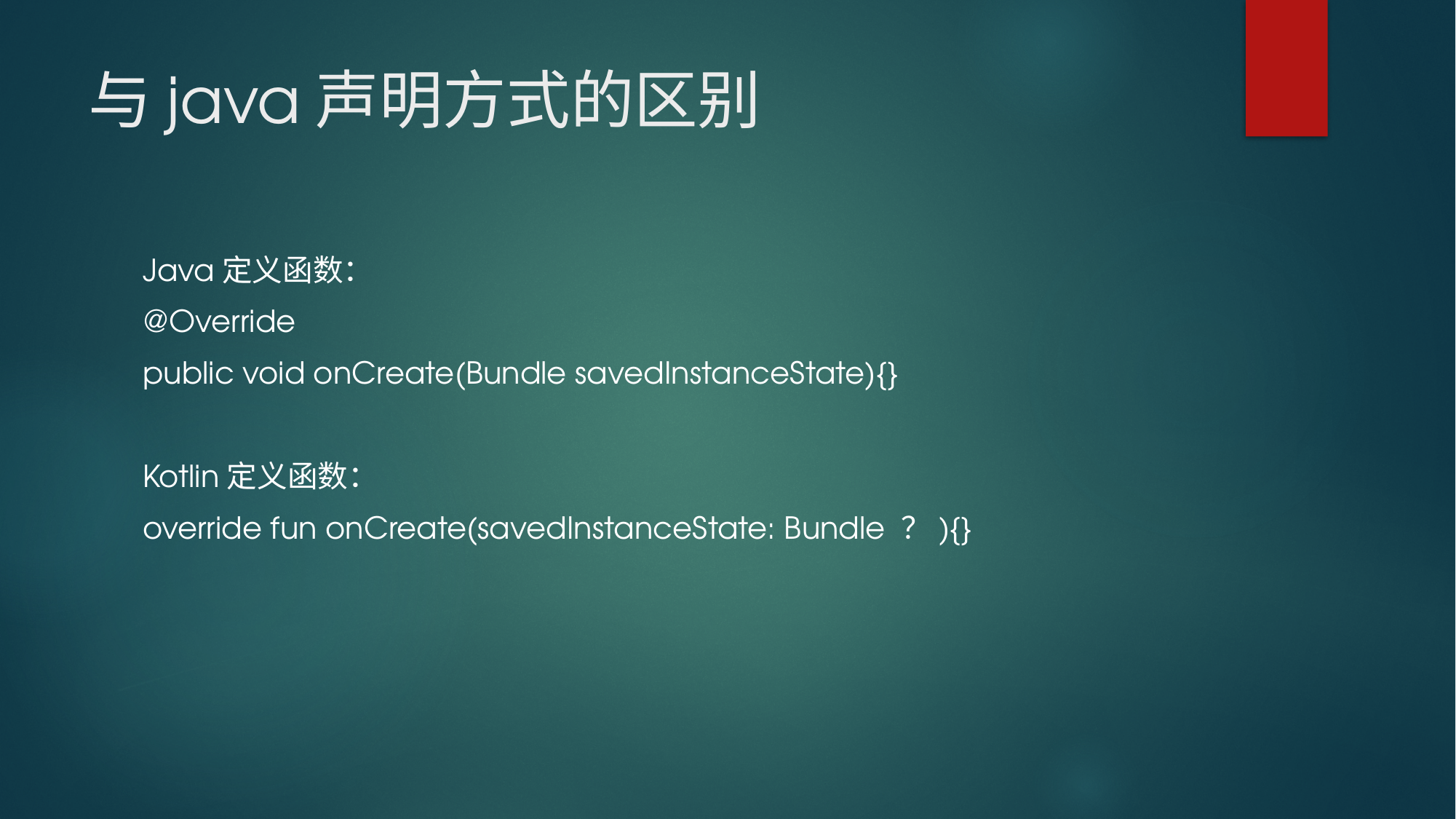

# 与java声明方式的区别
Java定义函数：
@Override
public void onCreate(Bundle savedInstanceState){}

Kotlin定义函数：
override fun onCreate(savedInstanceState: Bundle ？){}